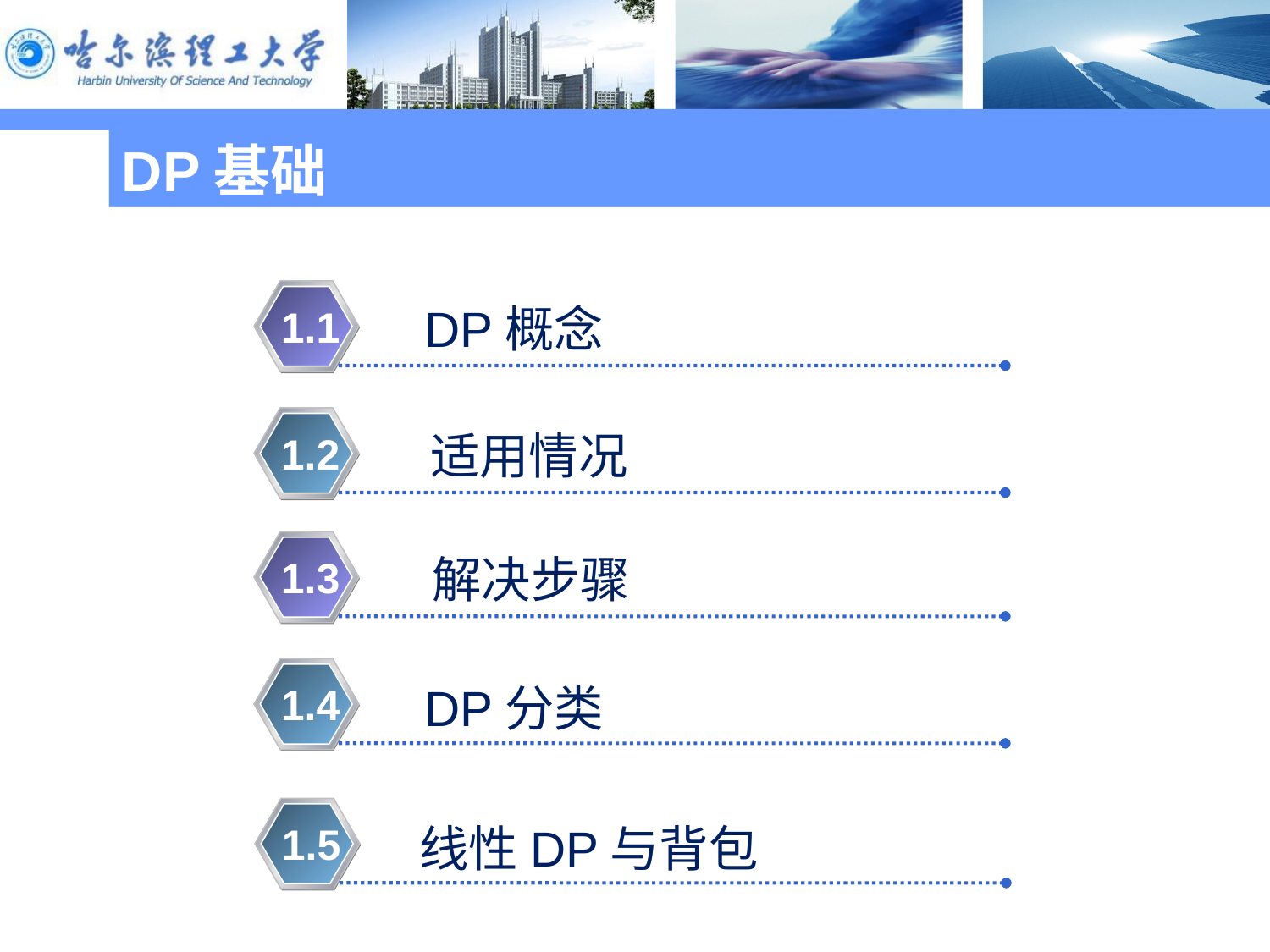

DP基础

DP概念
1.1

适用情况
1.2

解决步骤
1.3

1.4

DP分类

1.5

线性DP与背包